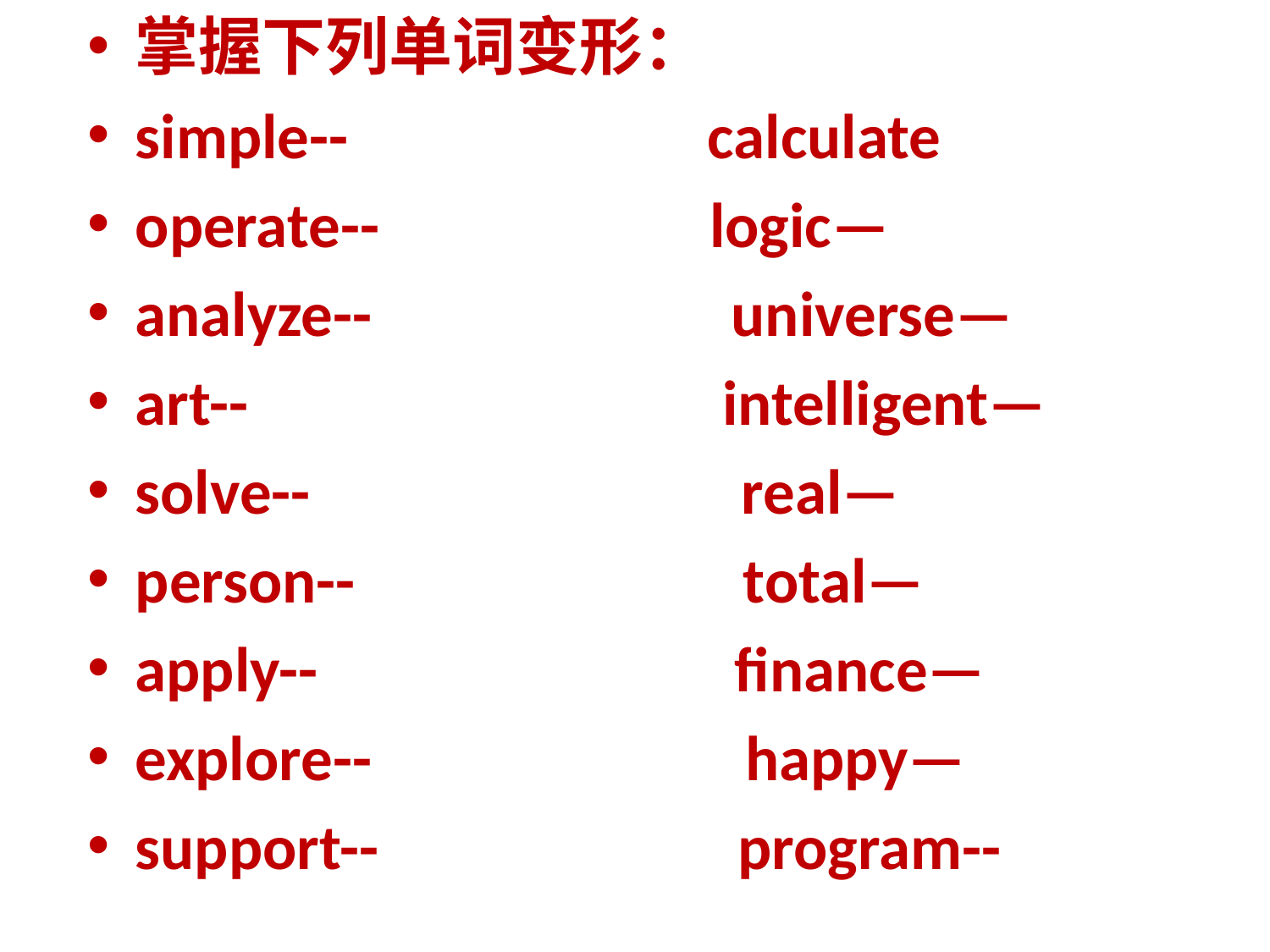

掌握下列单词变形：
simple--                         calculate
operate--                       logic—
analyze--                         universe—
art--                                 intelligent—
solve--                              real—
person--                           total—
apply--                             finance—
explore--                          happy—
support--                         program--